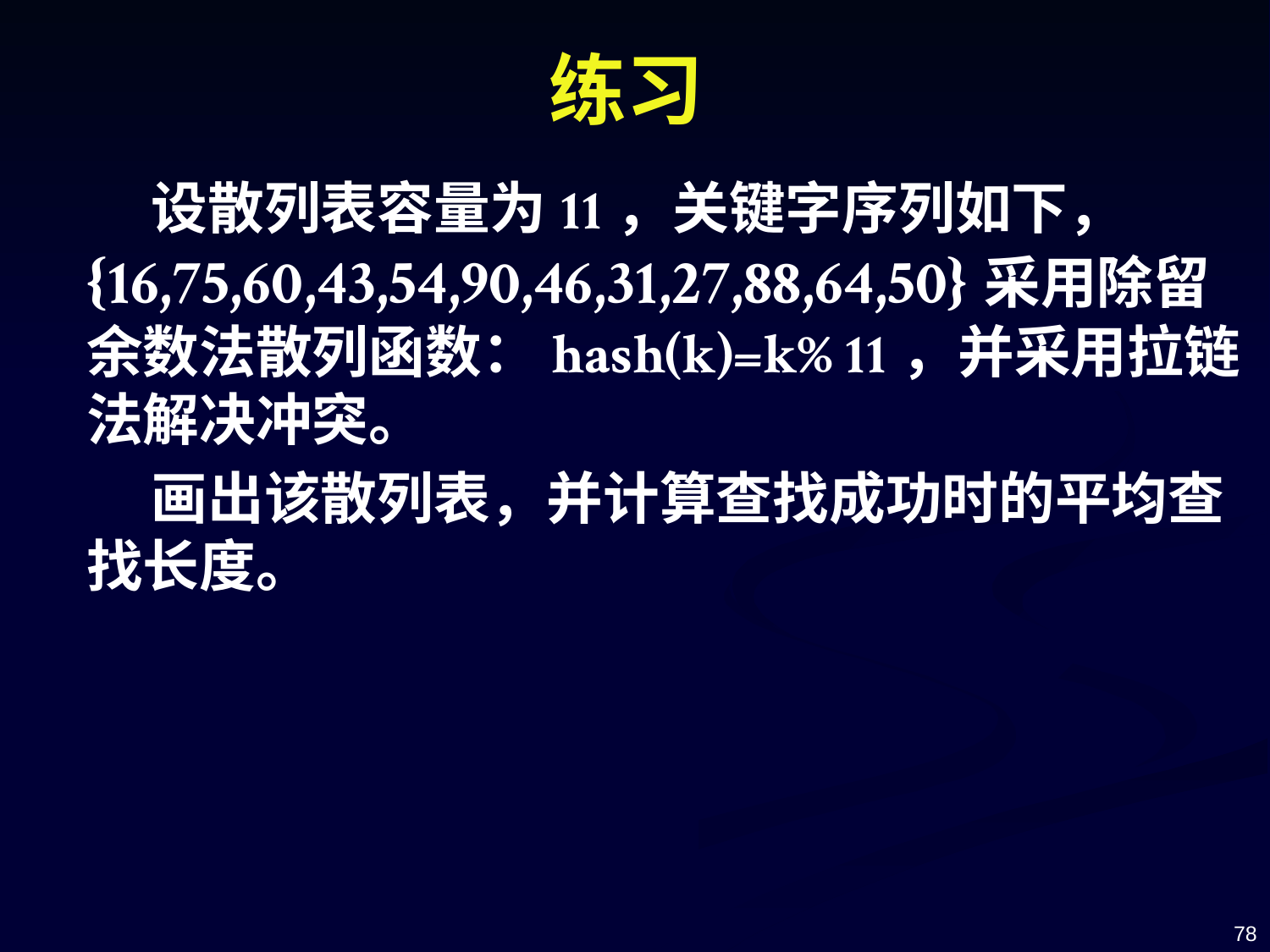

# 练习
设散列表容量为11，关键字序列如下，{16,75,60,43,54,90,46,31,27,88,64,50}采用除留余数法散列函数：hash(k)=k% 11，并采用拉链法解决冲突。
画出该散列表，并计算查找成功时的平均查找长度。
78